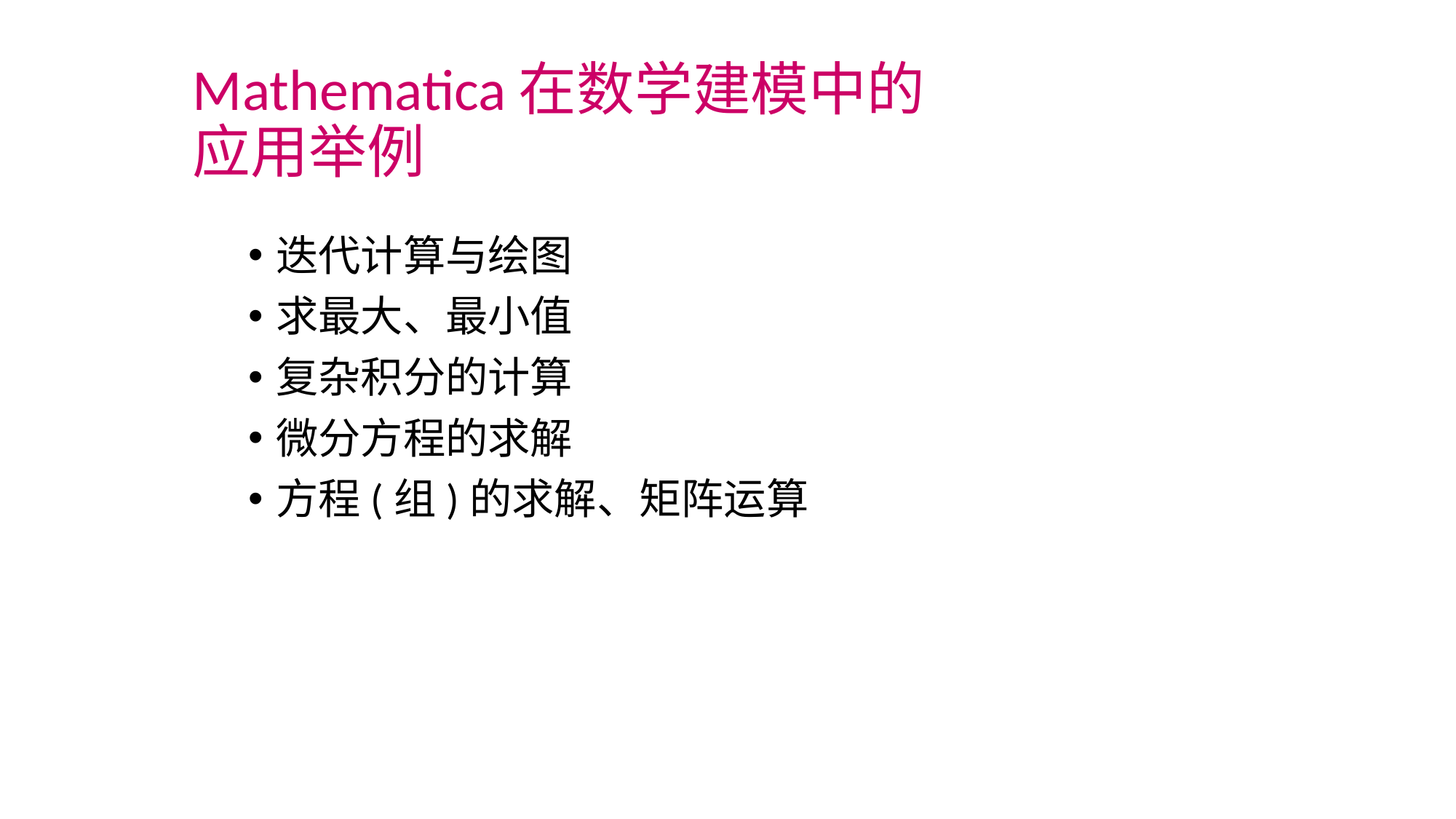

# Mathematica在数学建模中的 应用举例
迭代计算与绘图
求最大、最小值
复杂积分的计算
微分方程的求解
方程(组)的求解、矩阵运算